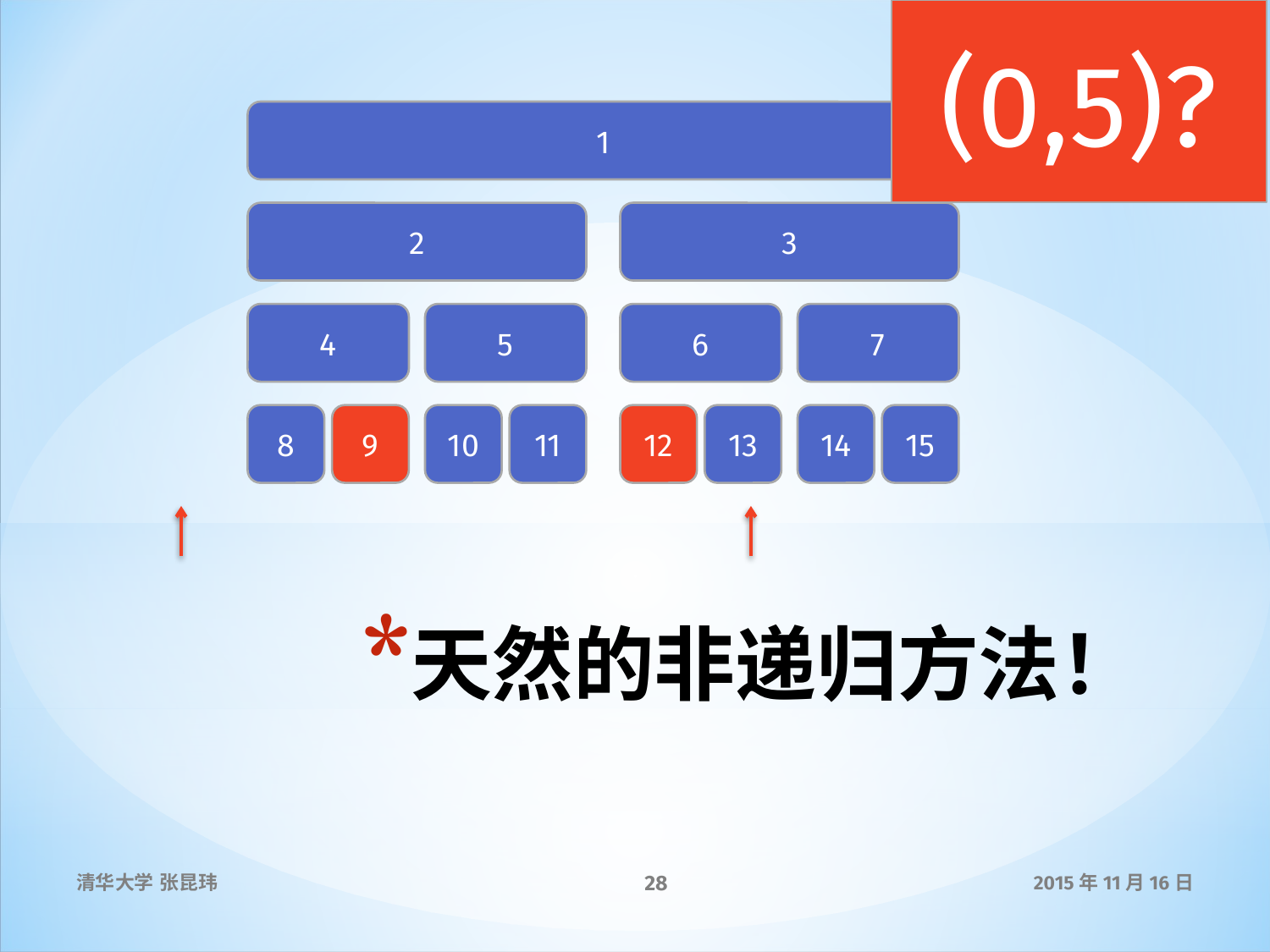

(0,5)?
1
2
4
8
9
5
10
11
3
6
7
12
13
14
15
# 天然的非递归方法！
清华大学 张昆玮
28
2015年11月16日